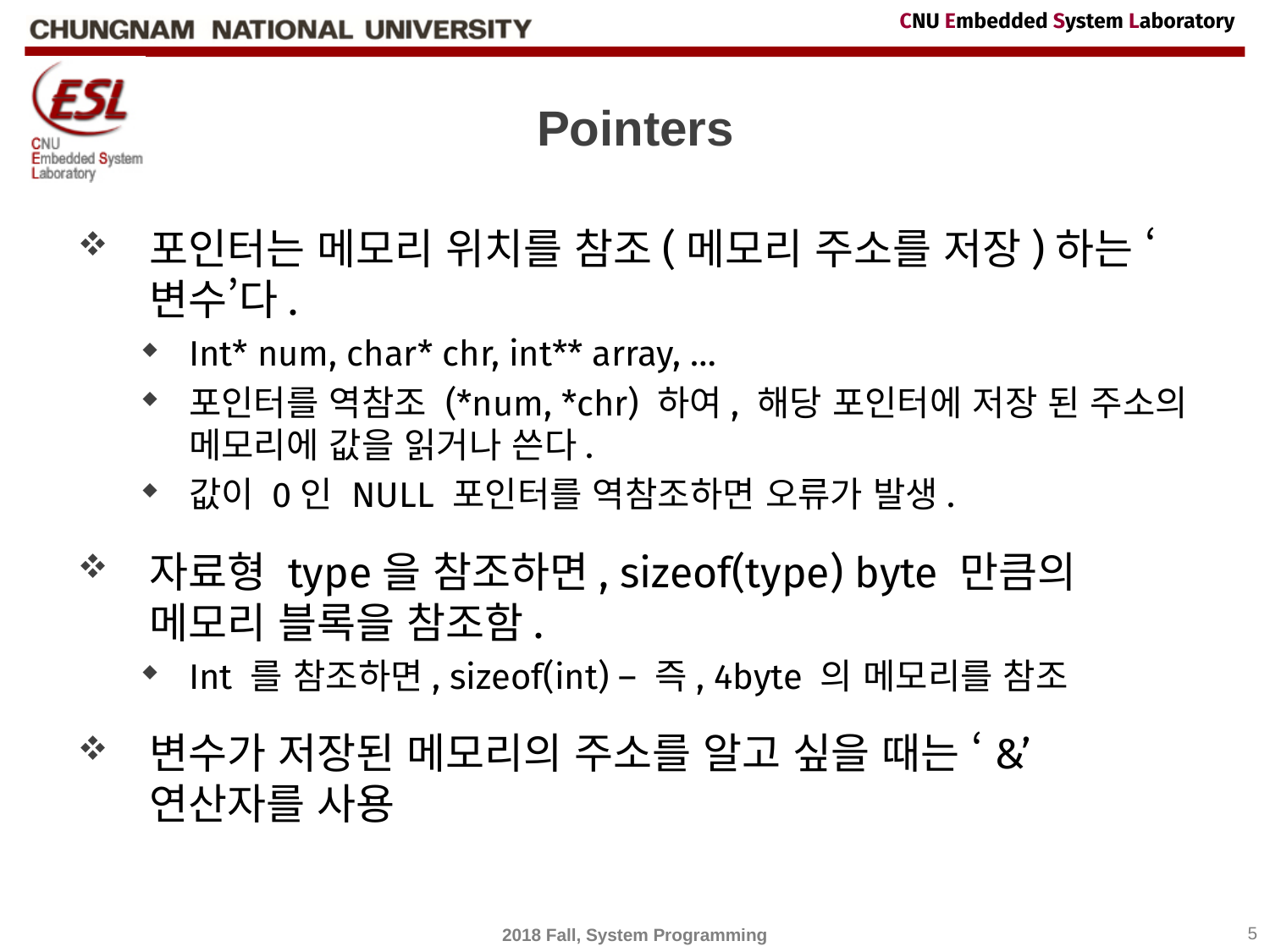

# Pointers
포인터는 메모리 위치를 참조(메모리 주소를 저장)하는 ‘변수’다.
Int* num, char* chr, int** array, …
포인터를 역참조 (*num, *chr) 하여, 해당 포인터에 저장 된 주소의 메모리에 값을 읽거나 쓴다.
값이 0인 NULL 포인터를 역참조하면 오류가 발생.

자료형 type을 참조하면, sizeof(type) byte 만큼의 메모리 블록을 참조함.
Int 를 참조하면, sizeof(int) – 즉, 4byte 의 메모리를 참조

변수가 저장된 메모리의 주소를 알고 싶을 때는 ‘&’ 연산자를 사용
2018 Fall, System Programming
5